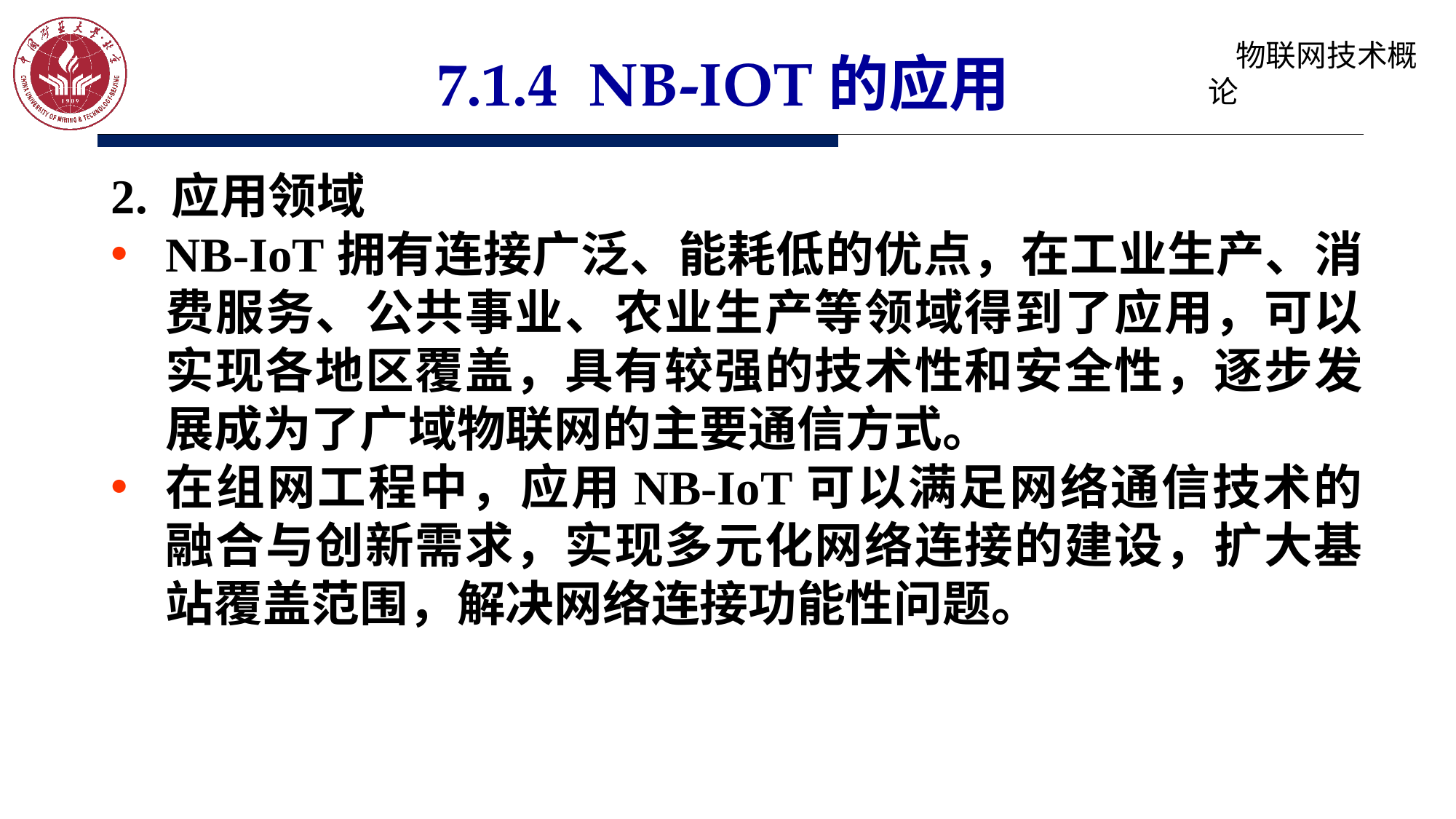

# 7.1.4  nb-iot的应用
2. 应用领域
NB-IoT拥有连接广泛、能耗低的优点，在工业生产、消费服务、公共事业、农业生产等领域得到了应用，可以实现各地区覆盖，具有较强的技术性和安全性，逐步发展成为了广域物联网的主要通信方式。
在组网工程中，应用NB-IoT可以满足网络通信技术的融合与创新需求，实现多元化网络连接的建设，扩大基站覆盖范围，解决网络连接功能性问题。